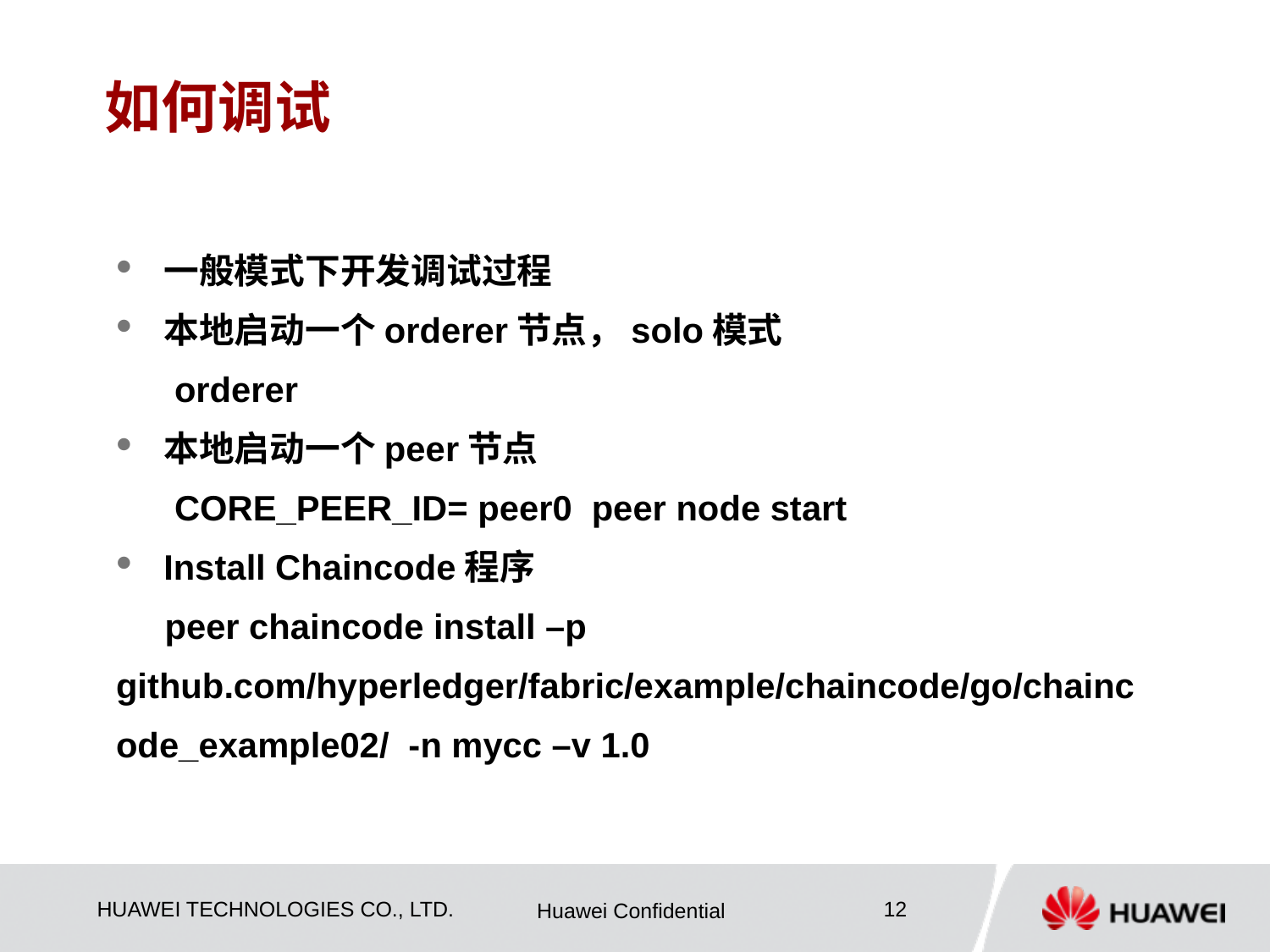

# 如何调试
一般模式下开发调试过程
本地启动一个orderer节点，solo模式
      orderer
本地启动一个peer节点
      CORE_PEER_ID= peer0  peer node start
Install Chaincode程序
     peer chaincode install –p github.com/hyperledger/fabric/example/chaincode/go/chaincode_example02/  -n mycc –v 1.0